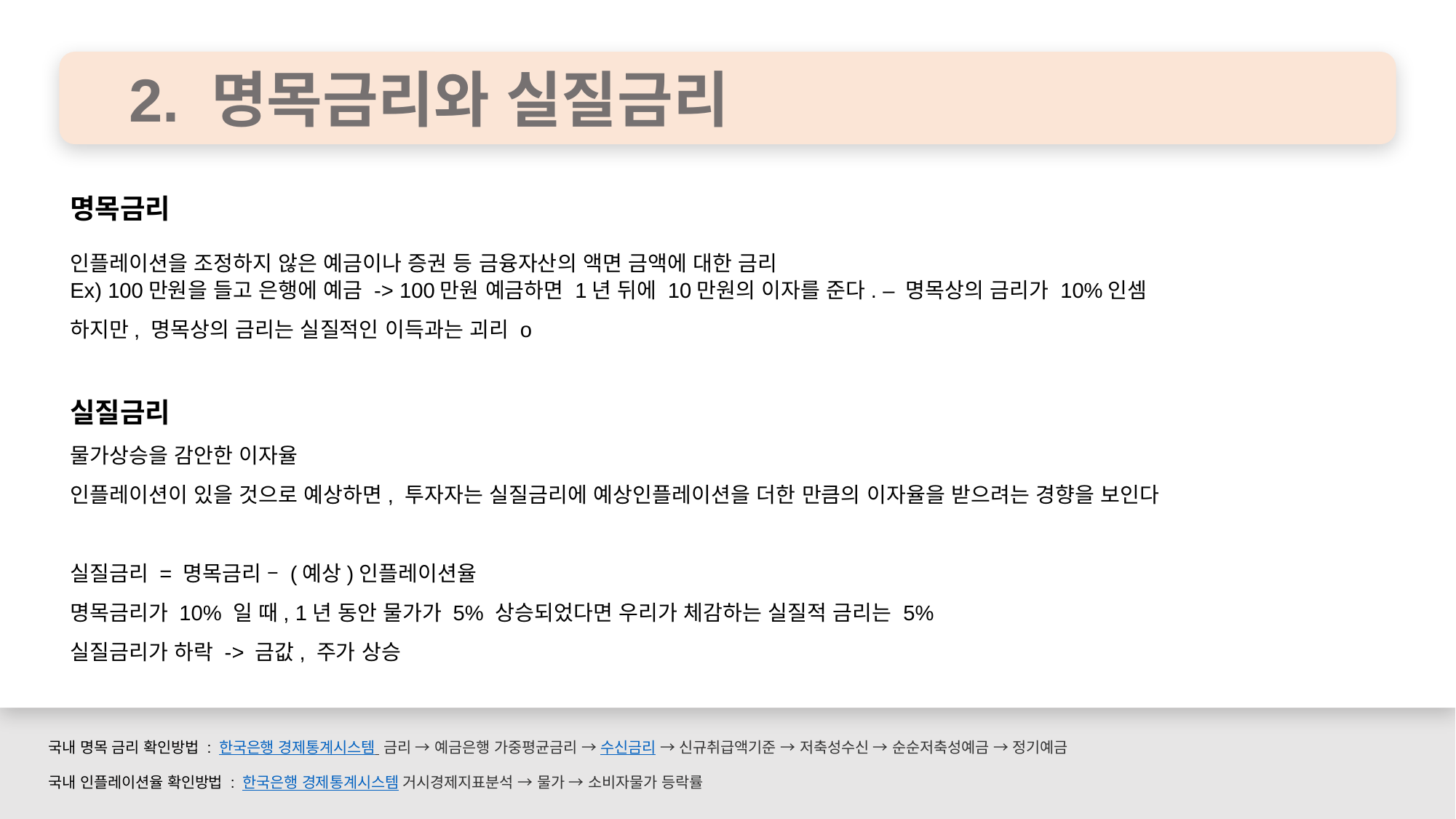

2. 명목금리와 실질금리
명목금리

인플레이션을 조정하지 않은 예금이나 증권 등 금융자산의 액면 금액에 대한 금리
Ex) 100만원을 들고 은행에 예금 -> 100만원 예금하면 1년 뒤에 10만원의 이자를 준다. – 명목상의 금리가 10%인셈
하지만, 명목상의 금리는 실질적인 이득과는 괴리 o

실질금리
물가상승을 감안한 이자율
인플레이션이 있을 것으로 예상하면, 투자자는 실질금리에 예상인플레이션을 더한 만큼의 이자율을 받으려는 경향을 보인다

실질금리 = 명목금리 – (예상)인플레이션율
명목금리가 10% 일 때, 1년 동안 물가가 5% 상승되었다면 우리가 체감하는 실질적 금리는 5%
실질금리가 하락 -> 금값, 주가 상승
국내 명목 금리 확인방법 : 한국은행 경제통계시스템  금리 → 예금은행 가중평균금리 → 수신금리 → 신규취급액기준 → 저축성수신 → 순순저축성예금 → 정기예금
국내 인플레이션율 확인방법 : 한국은행 경제통계시스템 거시경제지표분석 → 물가 → 소비자물가 등락률